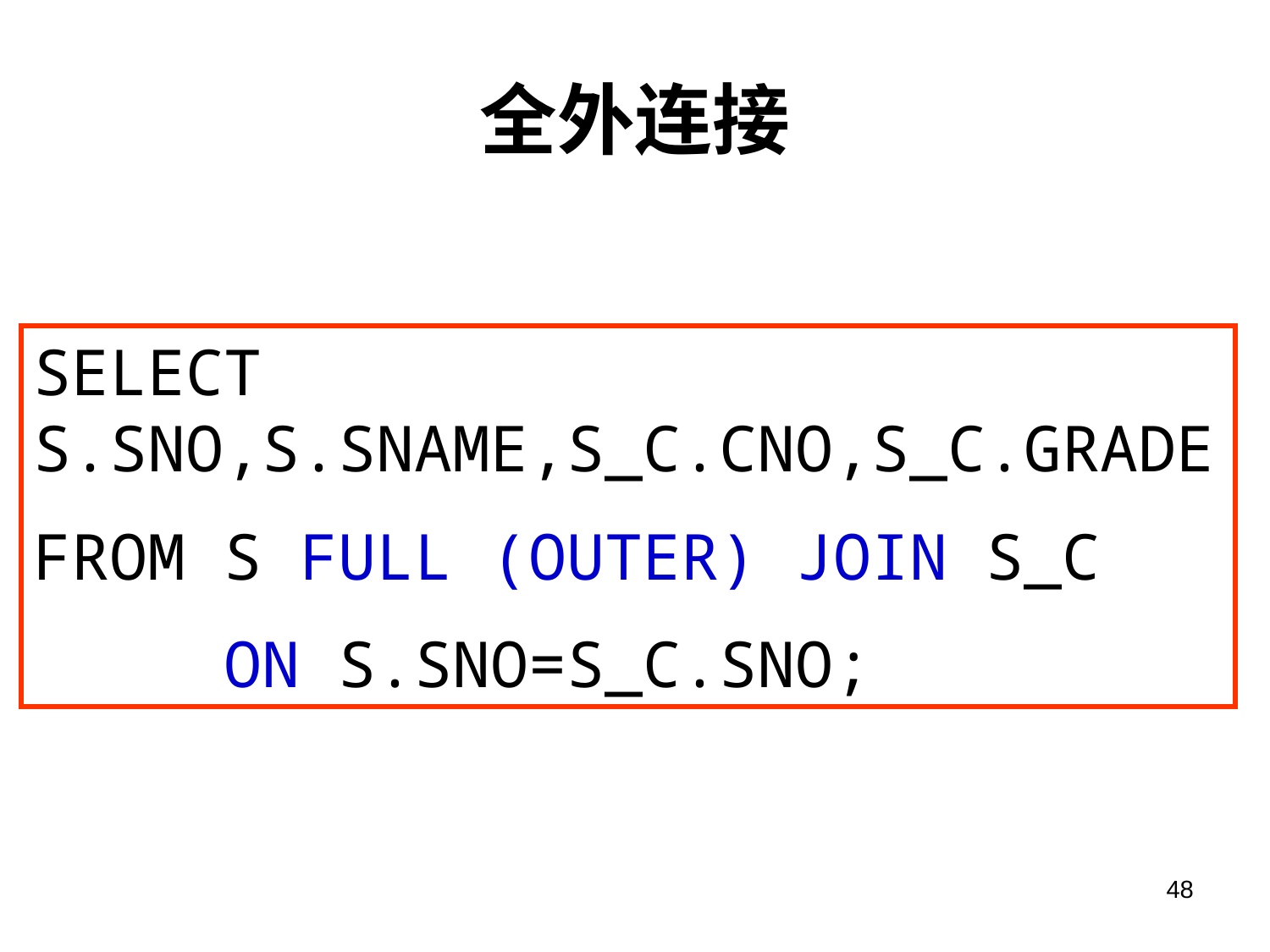

# 全外连接
SELECT S.SNO,S.SNAME,S_C.CNO,S_C.GRADE
FROM S FULL (OUTER) JOIN S_C
     ON S.SNO=S_C.SNO;
48